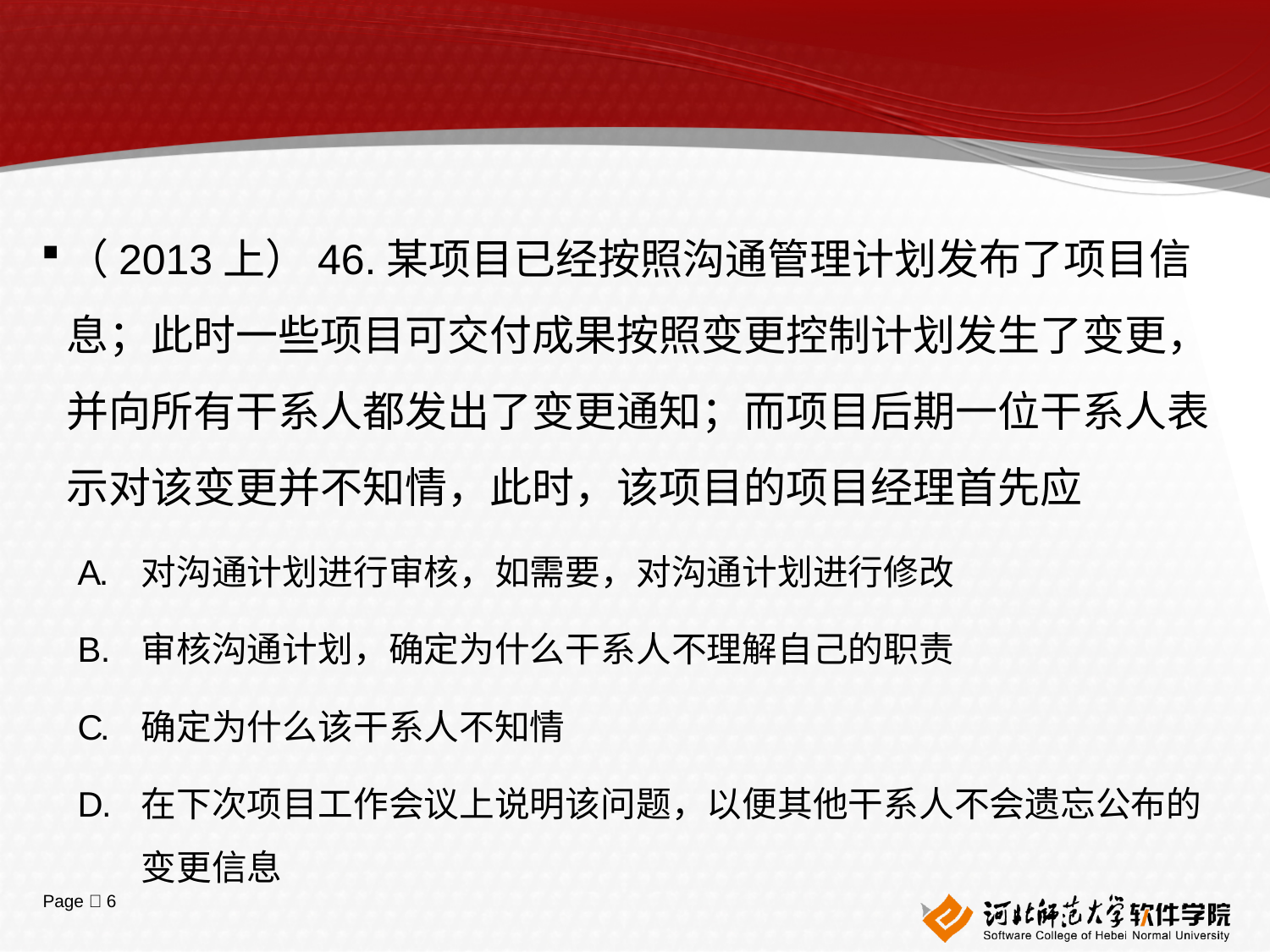

#
（2013上）46.某项目已经按照沟通管理计划发布了项目信息；此时一些项目可交付成果按照变更控制计划发生了变更，并向所有干系人都发出了变更通知；而项目后期一位干系人表示对该变更并不知情，此时，该项目的项目经理首先应
对沟通计划进行审核，如需要，对沟通计划进行修改
审核沟通计划，确定为什么干系人不理解自己的职责
确定为什么该干系人不知情
在下次项目工作会议上说明该问题，以便其他干系人不会遗忘公布的变更信息